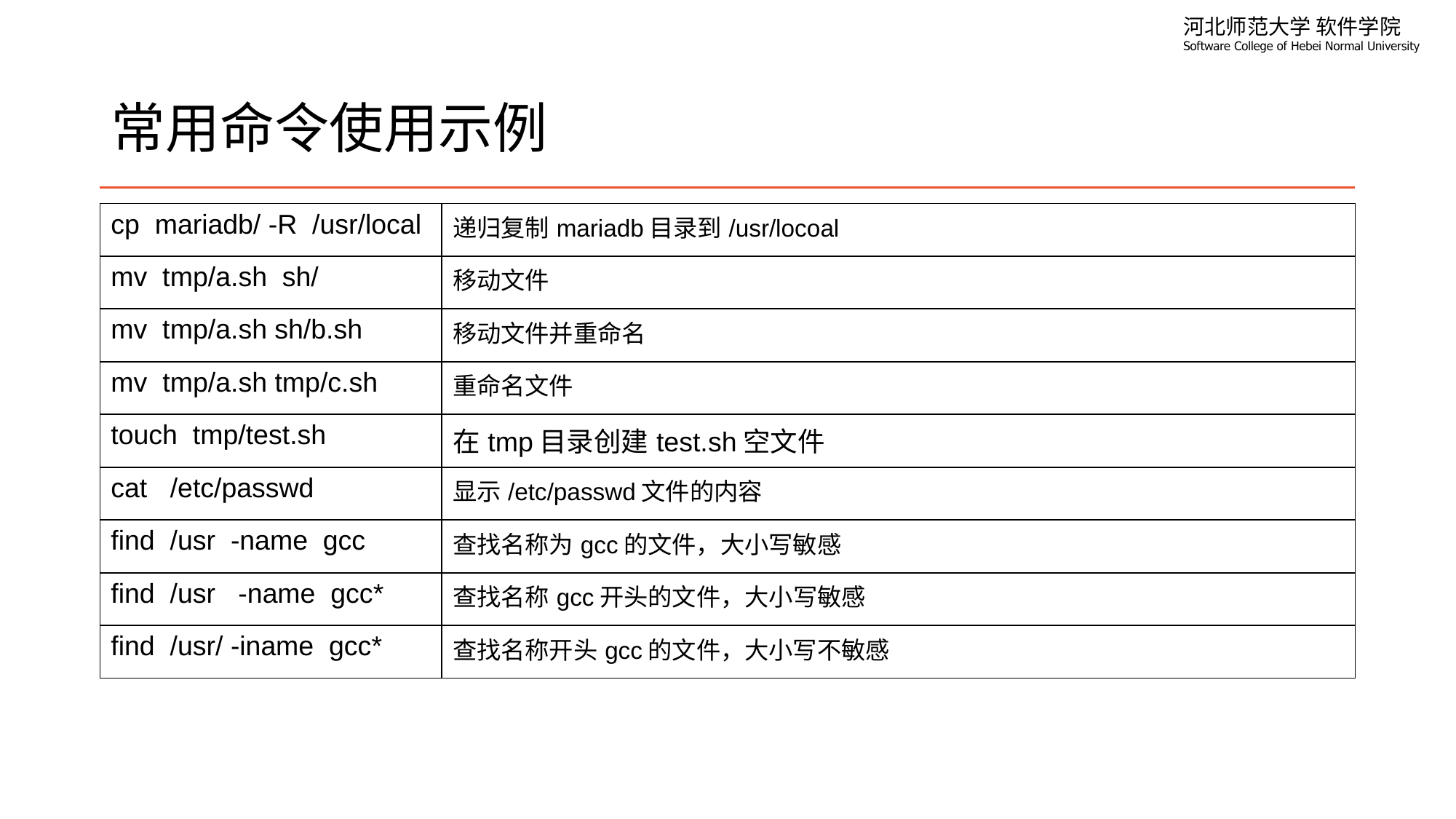

# 常用命令使用示例
| cp mariadb/ -R /usr/local | 递归复制mariadb目录到/usr/locoal |
| --- | --- |
| mv tmp/a.sh sh/ | 移动文件 |
| mv tmp/a.sh sh/b.sh | 移动文件并重命名 |
| mv tmp/a.sh tmp/c.sh | 重命名文件 |
| touch tmp/test.sh | 在tmp目录创建test.sh空文件 |
| cat /etc/passwd | 显示/etc/passwd文件的内容 |
| find /usr -name gcc | 查找名称为gcc的文件，大小写敏感 |
| find /usr -name gcc\* | 查找名称gcc开头的文件，大小写敏感 |
| find /usr/ -iname gcc\* | 查找名称开头gcc的文件，大小写不敏感 |